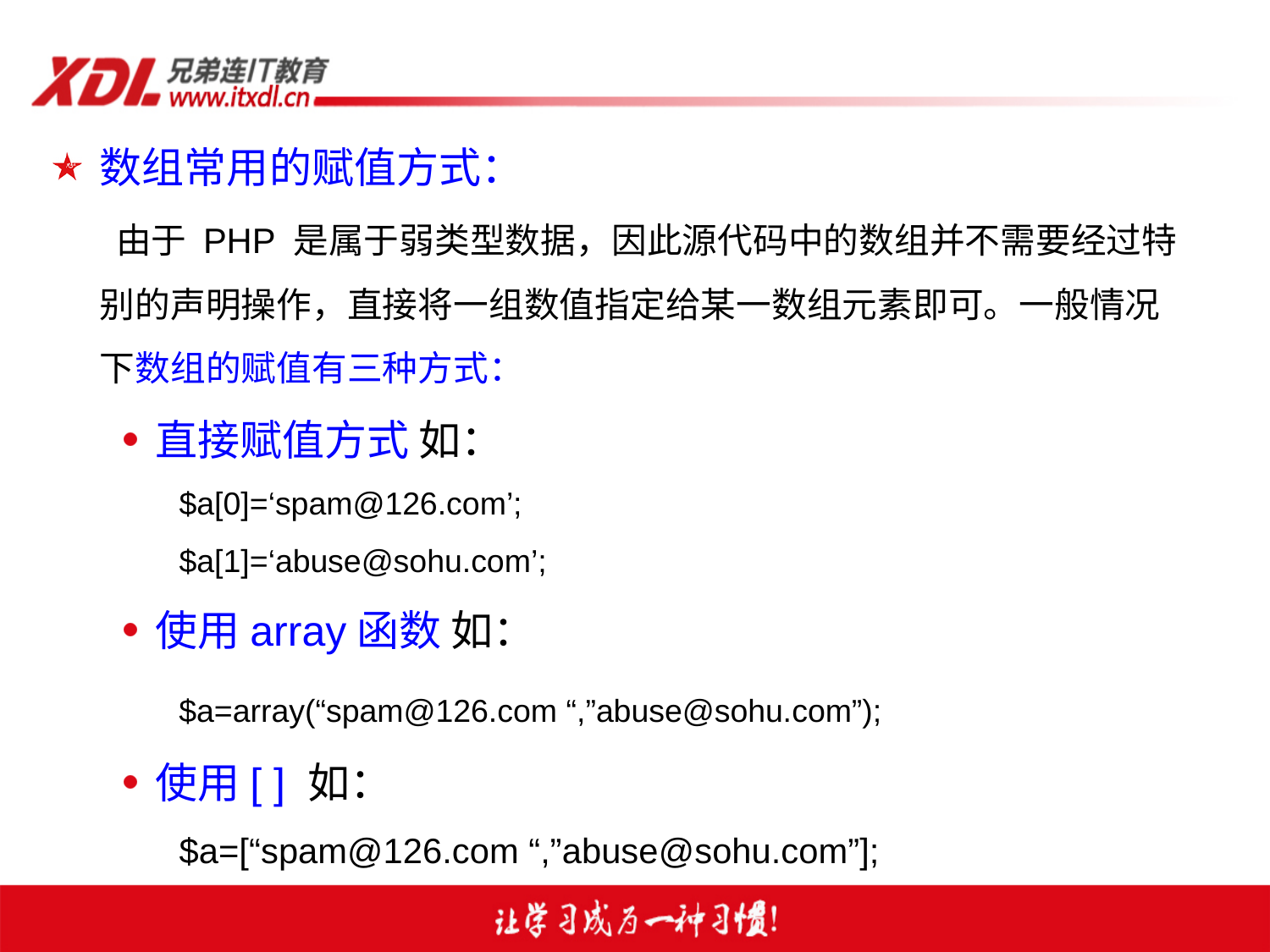

数组常用的赋值方式：
	 由于 PHP 是属于弱类型数据，因此源代码中的数组并不需要经过特别的声明操作，直接将一组数值指定给某一数组元素即可。一般情况下数组的赋值有三种方式：
直接赋值方式 如：
$a[0]=‘spam@126.com’;
$a[1]=‘abuse@sohu.com’;
使用array函数 如：
	  $a=array(“spam@126.com “,”abuse@sohu.com”);
使用[ ] 如：
$a=[“spam@126.com “,”abuse@sohu.com”];